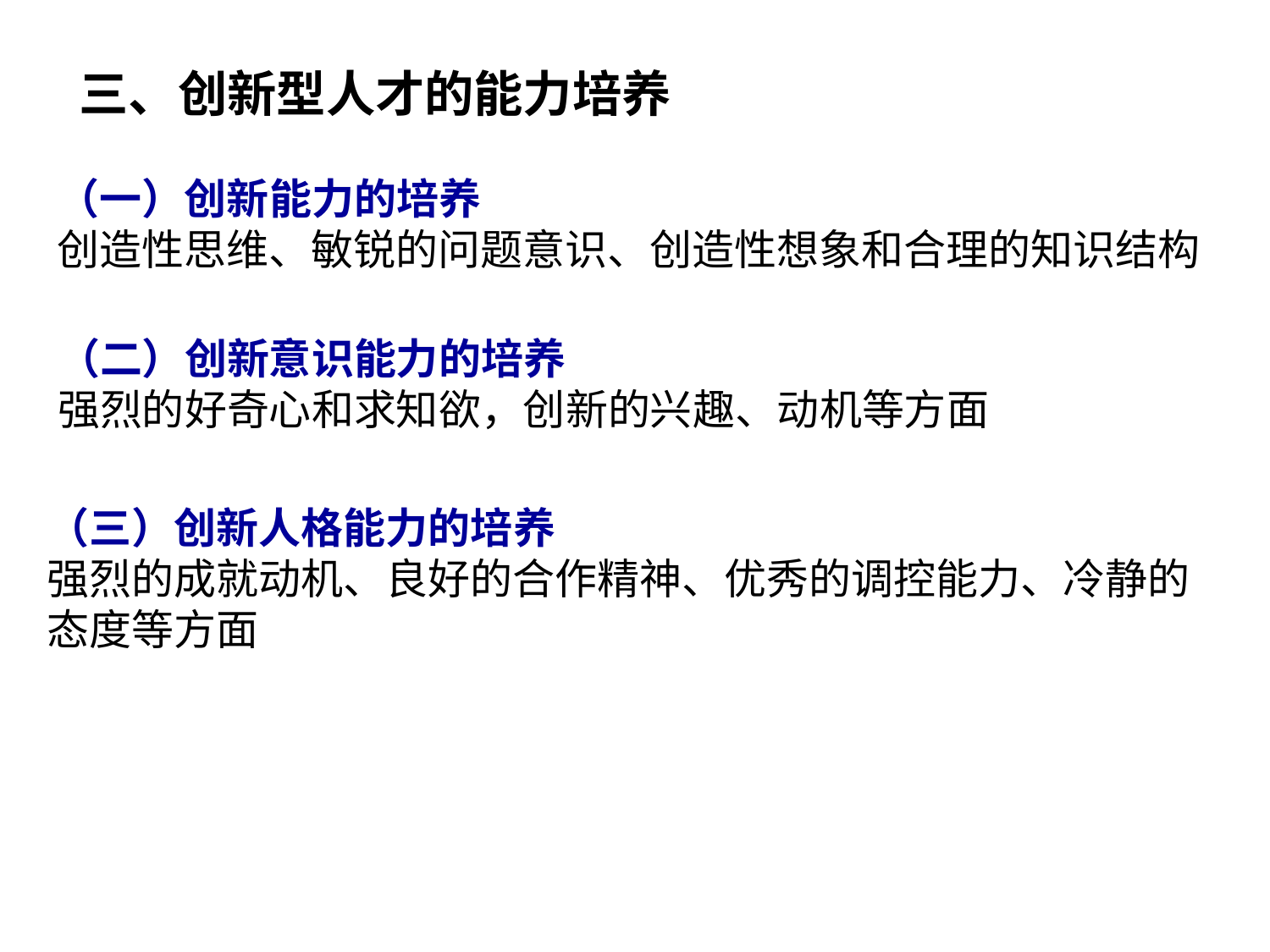

三、创新型人才的能力培养
（一）创新能力的培养
创造性思维、敏锐的问题意识、创造性想象和合理的知识结构
（二）创新意识能力的培养
强烈的好奇心和求知欲，创新的兴趣、动机等方面
（三）创新人格能力的培养
强烈的成就动机、良好的合作精神、优秀的调控能力、冷静的态度等方面